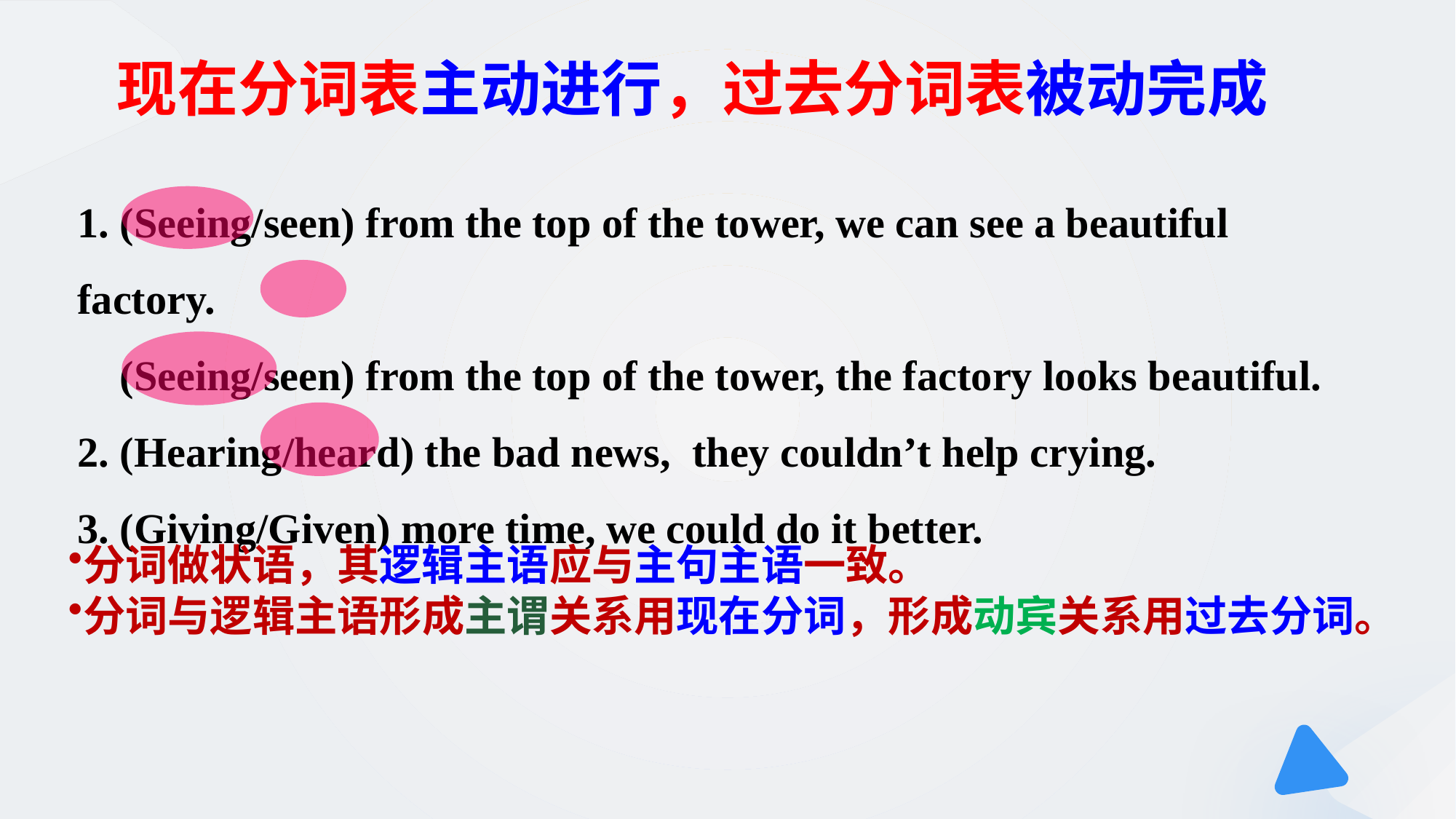

现在分词表主动进行，过去分词表被动完成
1. (Seeing/seen) from the top of the tower, we can see a beautiful factory.
    (Seeing/seen) from the top of the tower, the factory looks beautiful.
2. (Hearing/heard) the bad news,  they couldn’t help crying.
3. (Giving/Given) more time, we could do it better.

分词做状语，其逻辑主语应与主句主语一致。
分词与逻辑主语形成主谓关系用现在分词，形成动宾关系用过去分词。